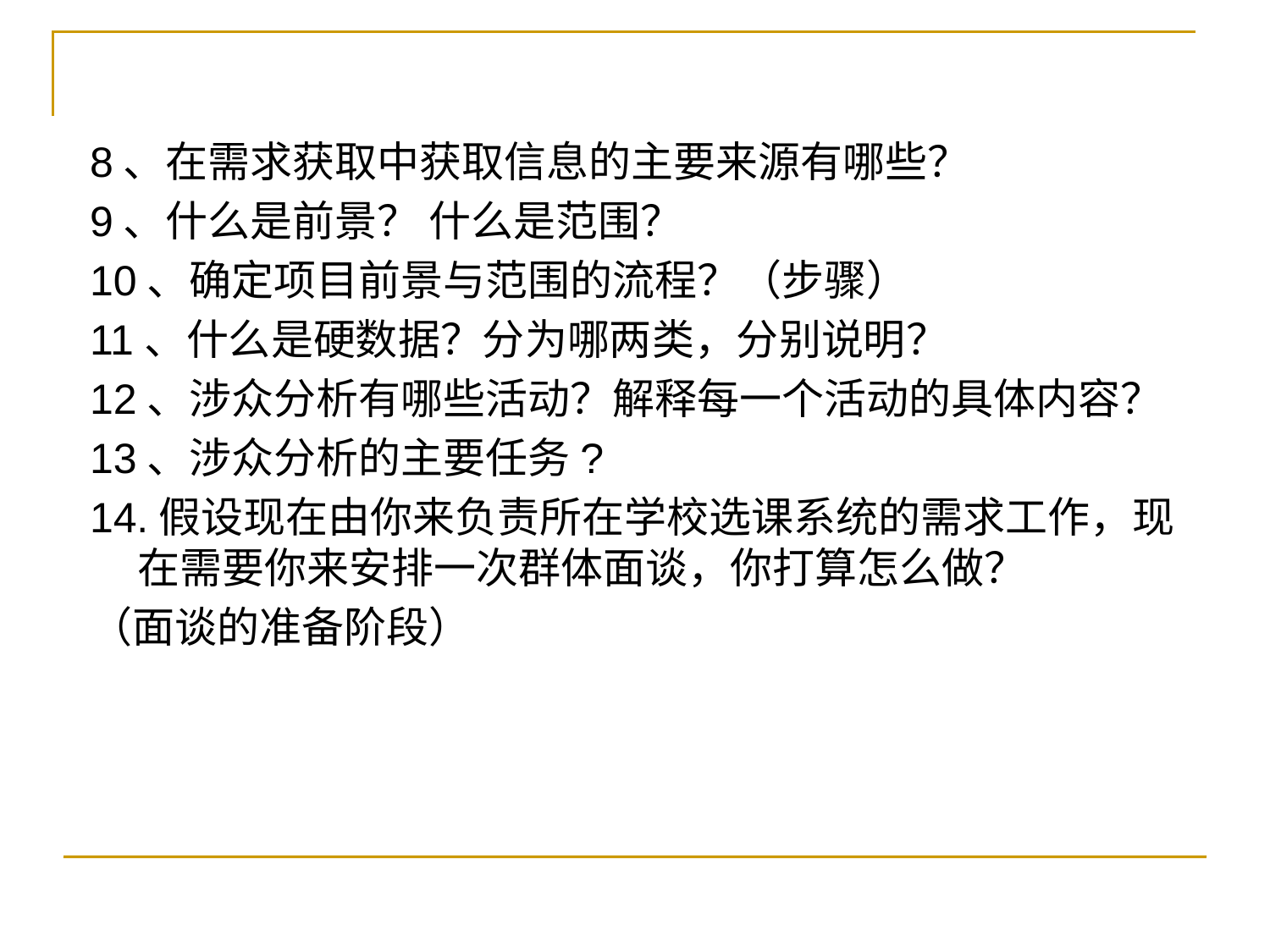

8、在需求获取中获取信息的主要来源有哪些？
9、什么是前景？ 什么是范围？
10、确定项目前景与范围的流程？（步骤）
11、什么是硬数据？分为哪两类，分别说明？
12、涉众分析有哪些活动？解释每一个活动的具体内容？
13、涉众分析的主要任务?
14.假设现在由你来负责所在学校选课系统的需求工作，现在需要你来安排一次群体面谈，你打算怎么做？
（面谈的准备阶段）